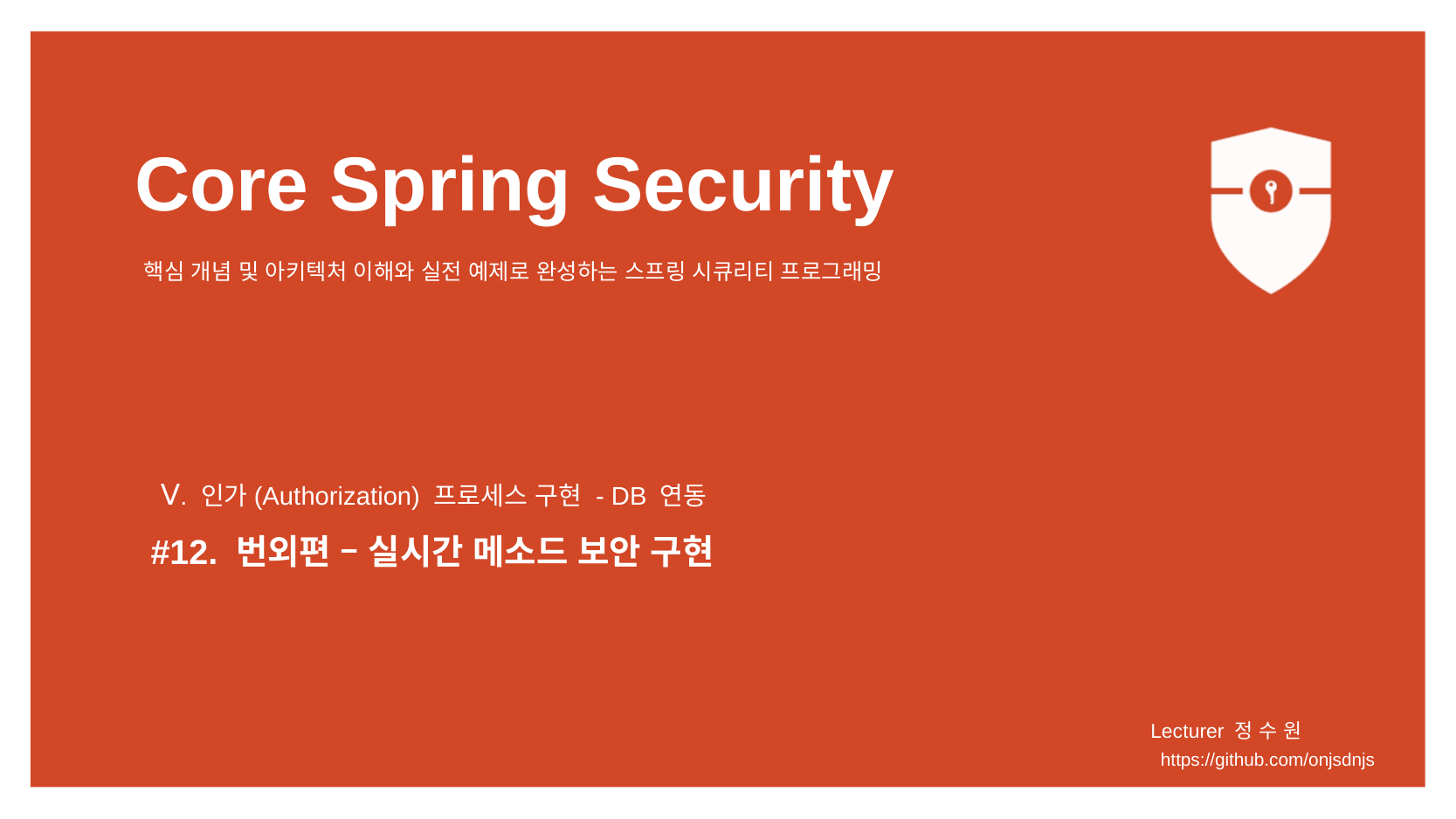

Ⅴ. 인가(Authorization) 프로세스 구현 - DB 연동
#12. 번외편 – 실시간 메소드 보안 구현